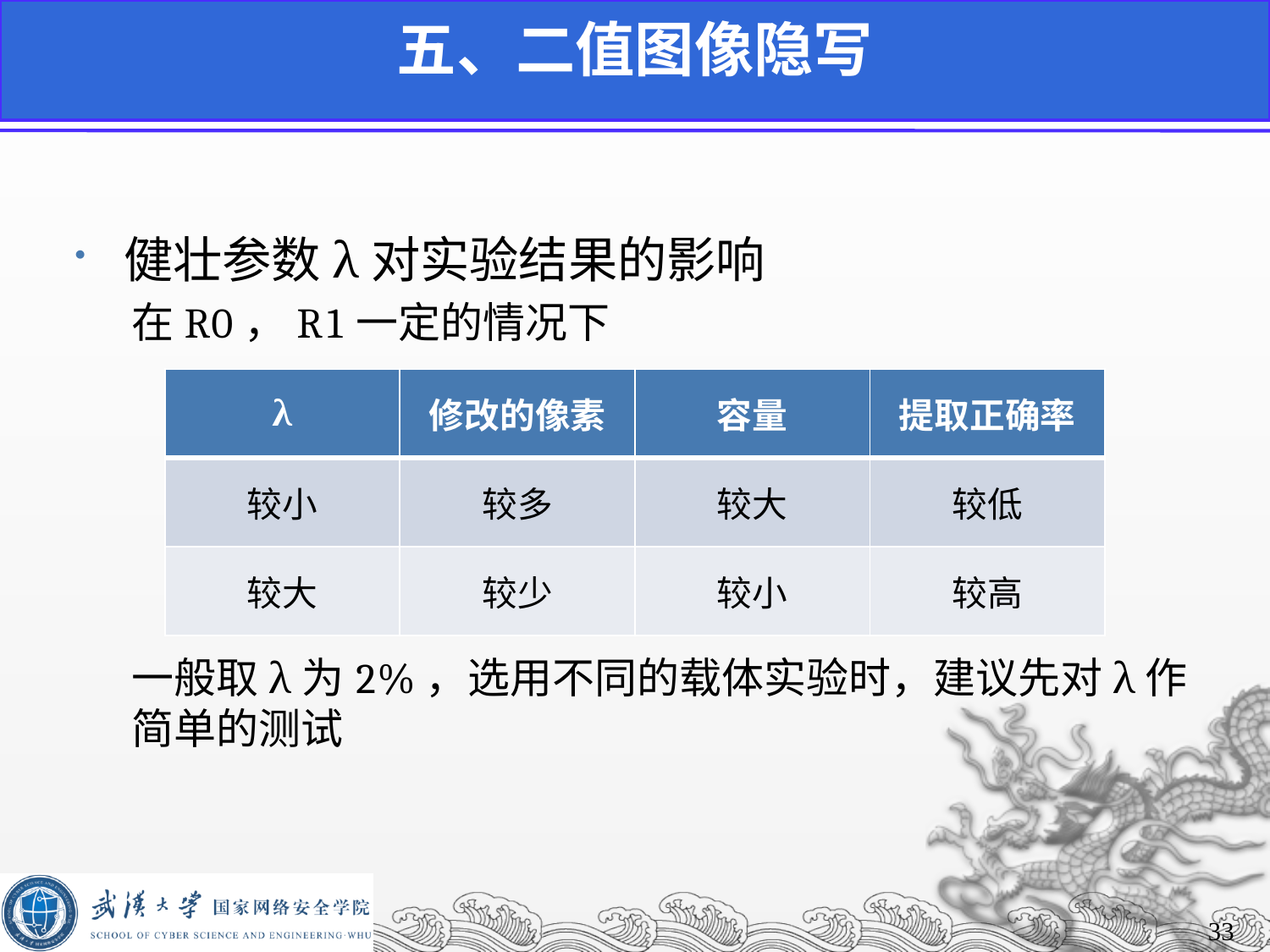

五、二值图像隐写

健壮参数λ对实验结果的影响
在R0，R1一定的情况下

一般取λ为2%，选用不同的载体实验时，建议先对λ作简单的测试
| λ | 修改的像素 | 容量 | 提取正确率 |
| --- | --- | --- | --- |
| 较小 | 较多 | 较大 | 较低 |
| 较大 | 较少 | 较小 | 较高 |